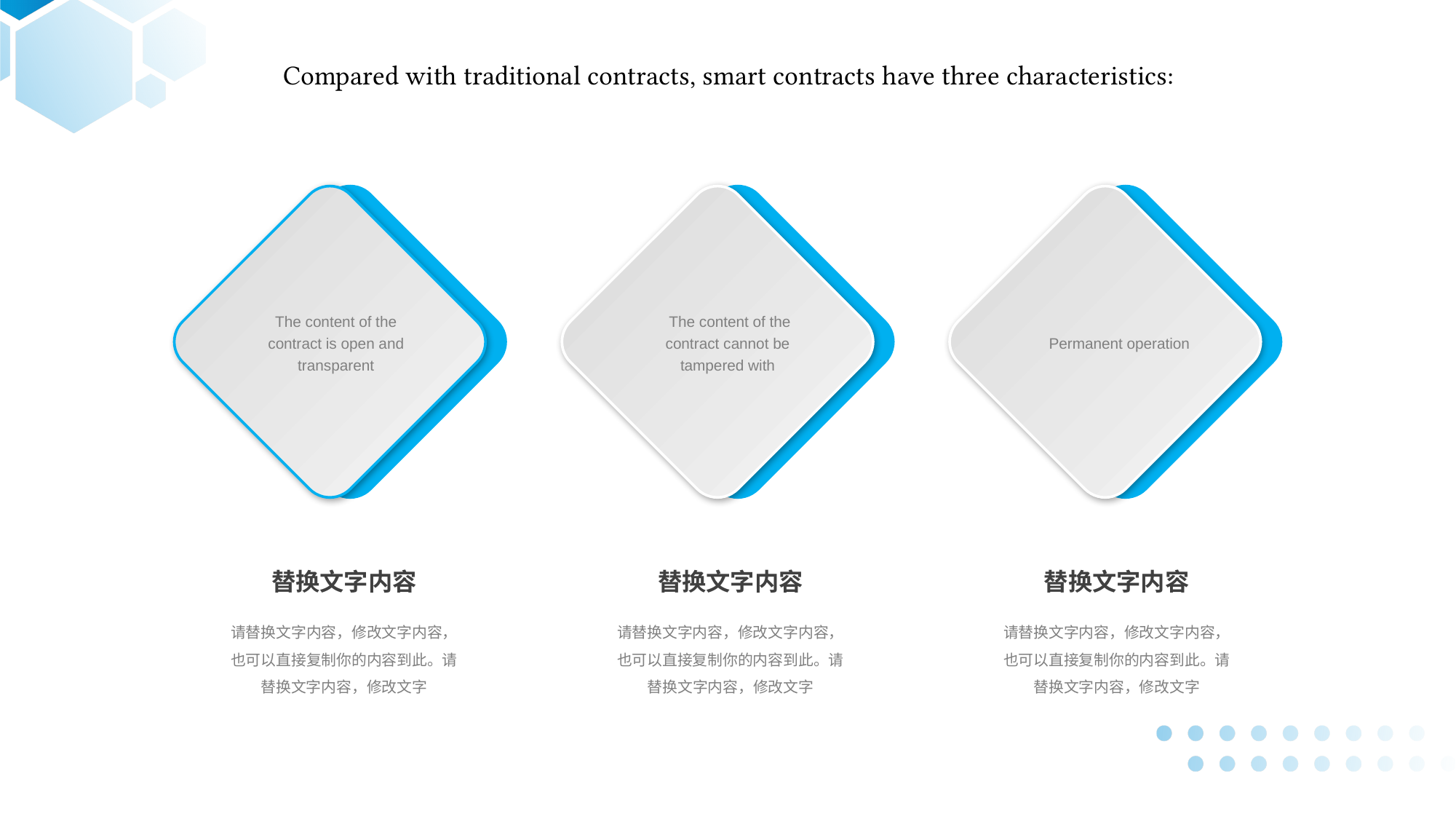

Compared with traditional contracts, smart contracts have three characteristics:

The content of the contract is open and transparent
 The content of the contract cannot be tampered with
Permanent operation
替换文字内容
替换文字内容
替换文字内容
请替换文字内容，修改文字内容，也可以直接复制你的内容到此。请替换文字内容，修改文字
请替换文字内容，修改文字内容，也可以直接复制你的内容到此。请替换文字内容，修改文字
请替换文字内容，修改文字内容，也可以直接复制你的内容到此。请替换文字内容，修改文字